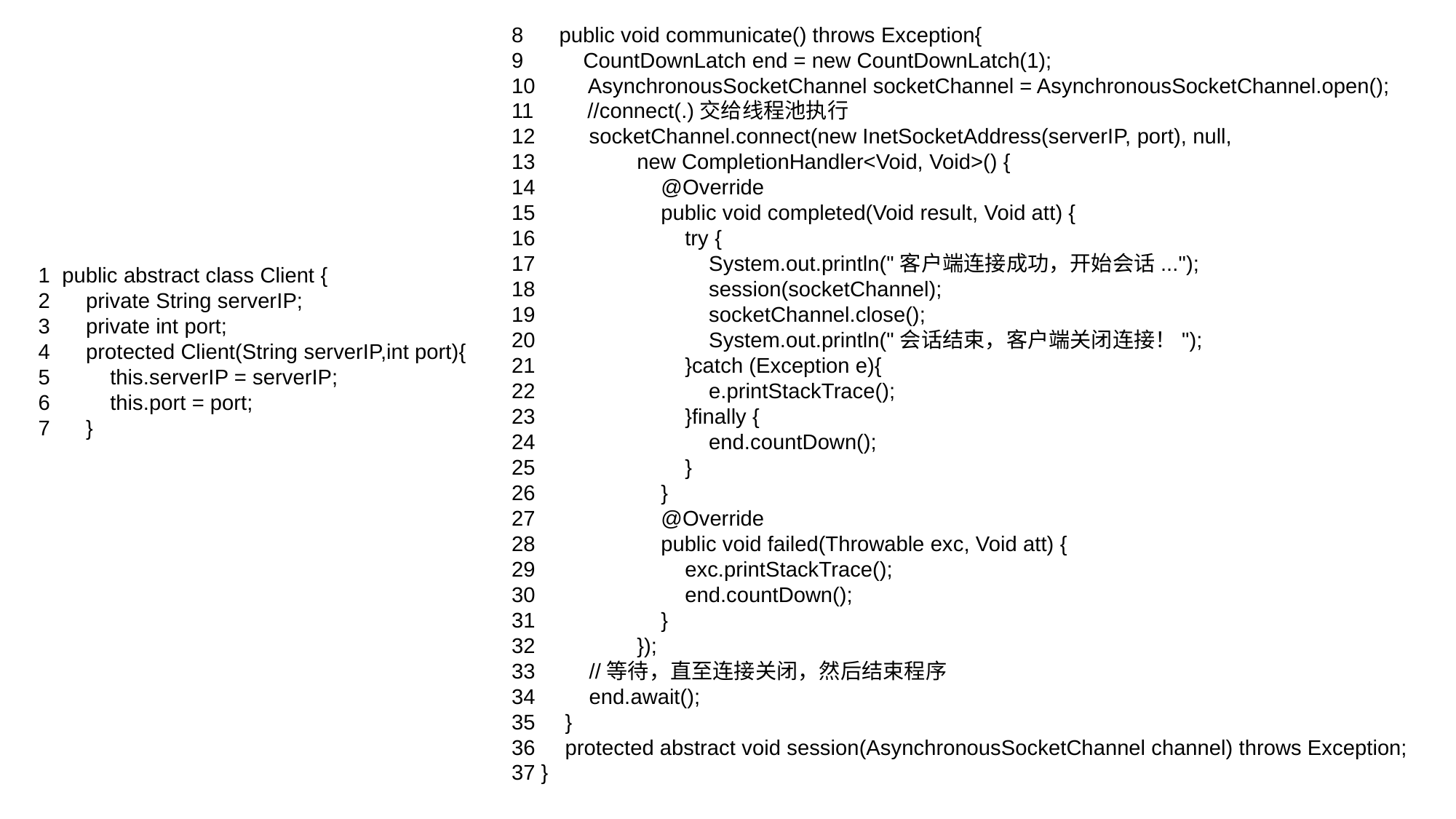

8      public void communicate() throws Exception{
9          CountDownLatch end = new CountDownLatch(1);
10         AsynchronousSocketChannel socketChannel = AsynchronousSocketChannel.open();
11         //connect(.)交给线程池执行
12         socketChannel.connect(new InetSocketAddress(serverIP, port), null,
13                 new CompletionHandler<Void, Void>() {
14                     @Override
15                     public void completed(Void result, Void att) {
16                         try {
17                             System.out.println("客户端连接成功，开始会话...");
18                             session(socketChannel);
19                             socketChannel.close();
20                             System.out.println("会话结束，客户端关闭连接！");
21                         }catch (Exception e){
22                             e.printStackTrace();
23                         }finally {
24                             end.countDown();
25                         }
26                     }
27                     @Override
28                     public void failed(Throwable exc, Void att) {
29                         exc.printStackTrace();
30                         end.countDown();
31                     }
32                 });
33         //等待，直至连接关闭，然后结束程序
34         end.await();
35     }
36     protected abstract void session(AsynchronousSocketChannel channel) throws Exception;
37 }
1  public abstract class Client {
2      private String serverIP;
3      private int port;
4      protected Client(String serverIP,int port){
5          this.serverIP = serverIP;
6          this.port = port;
7      }